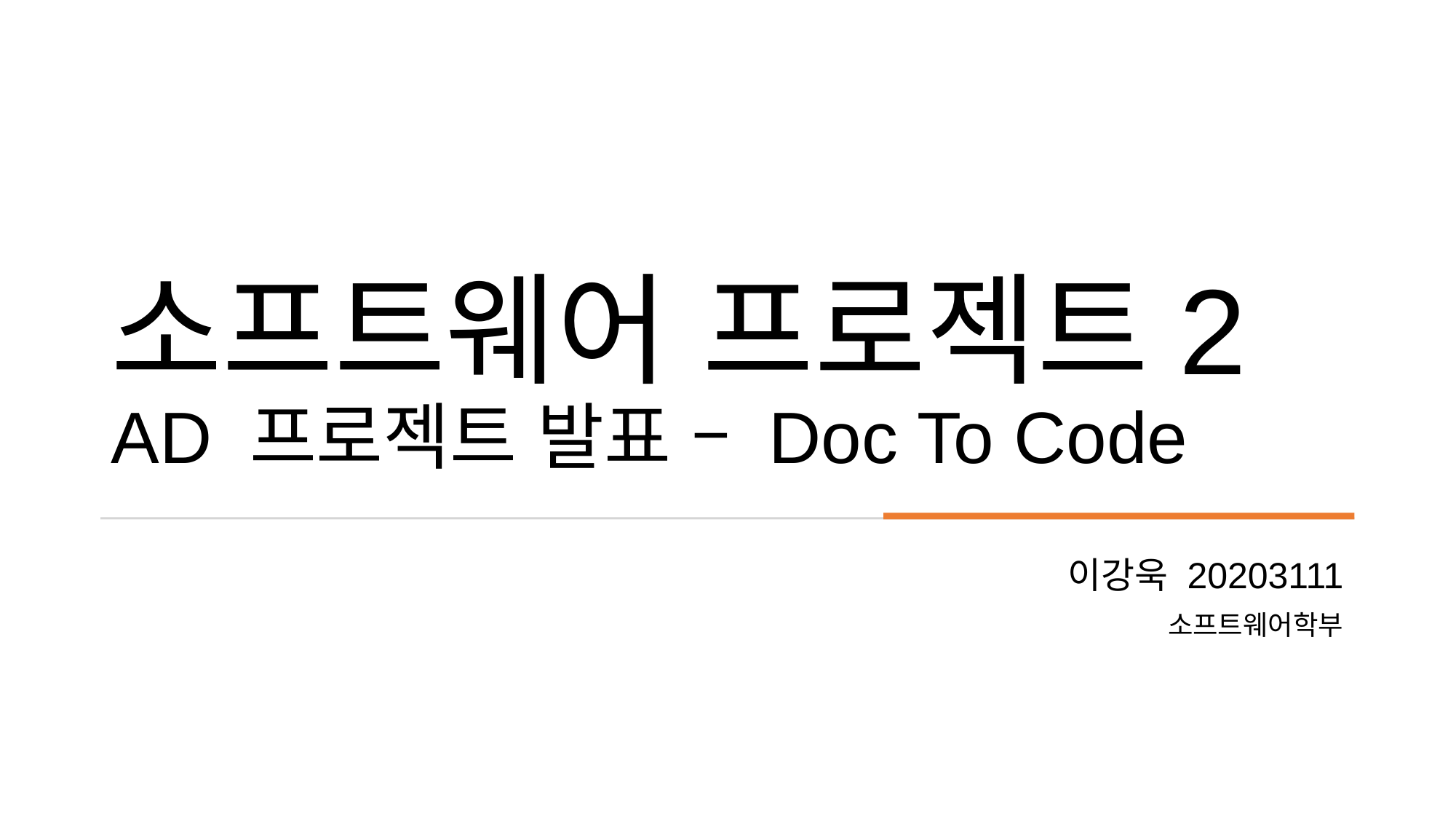

# 소프트웨어 프로젝트2 AD 프로젝트 발표 – Doc To Code

이강욱 20203111
소프트웨어학부